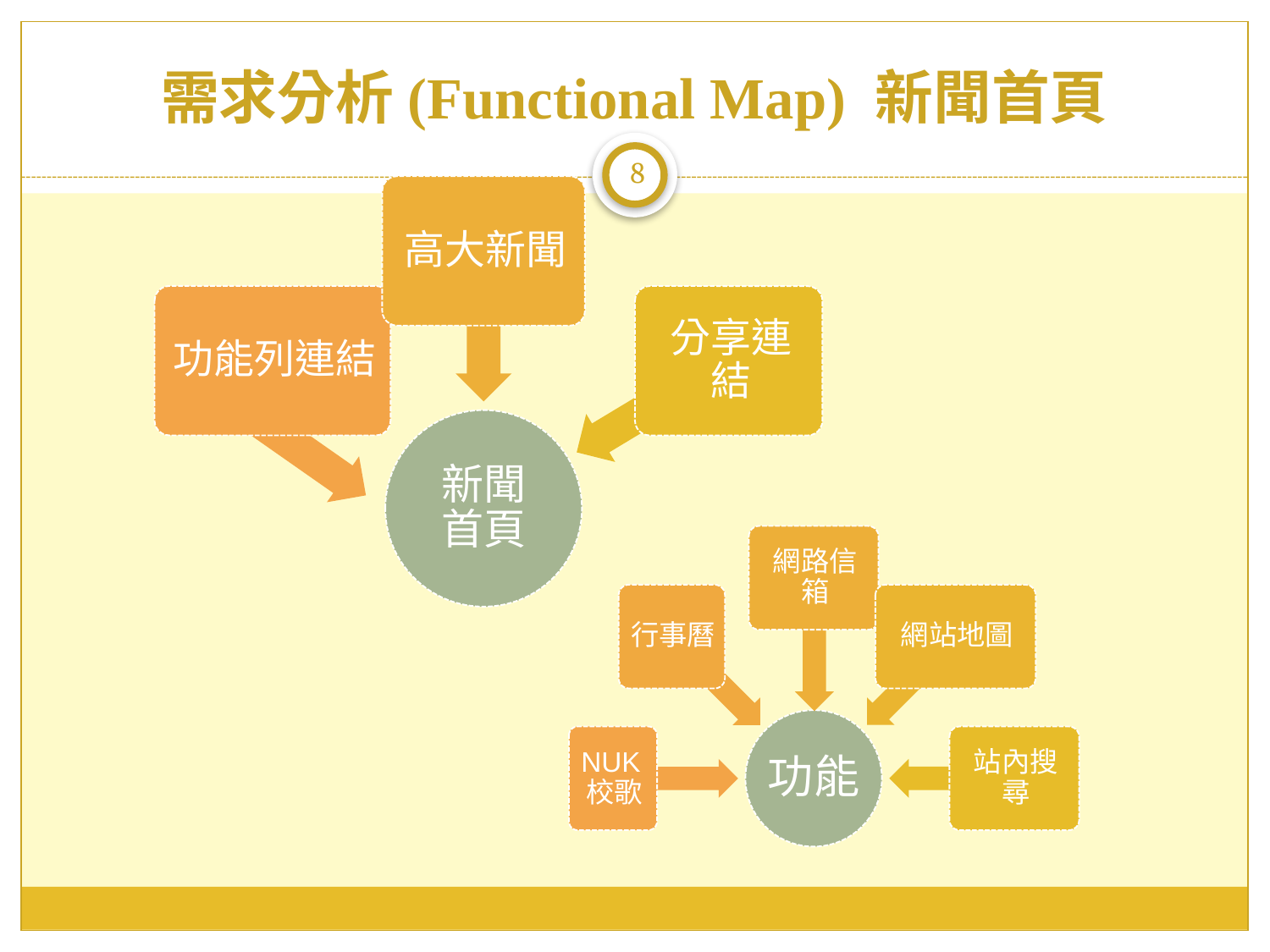

# 需求分析(Functional Map) 新聞首頁
8
新聞
首頁
功能列連結
高大新聞
分享連結
功能
NUK校歌
行事曆
網路信箱
網站地圖
站內搜尋